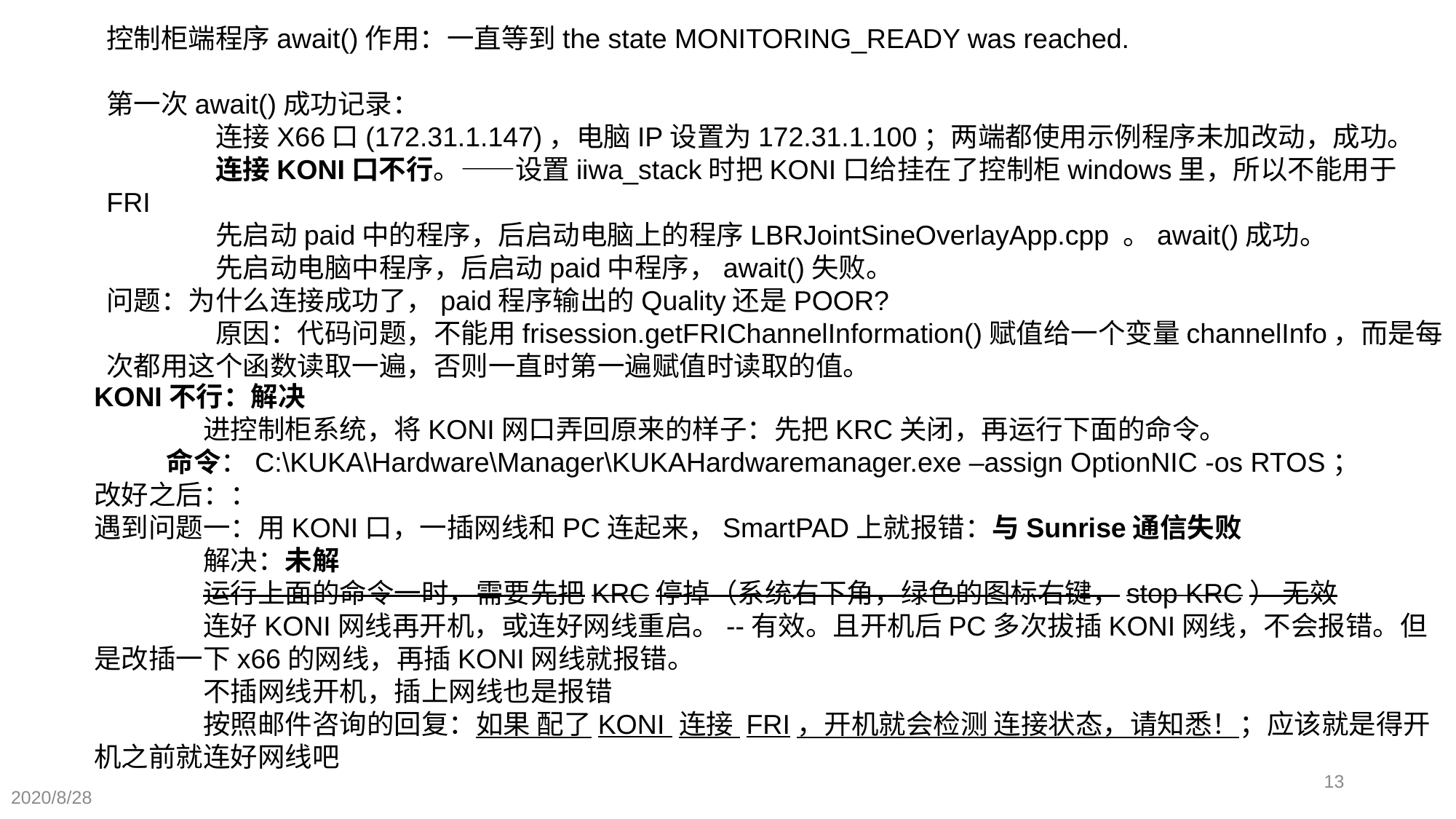

控制柜端程序await()作用：一直等到the state MONITORING_READY was reached.

第一次await()成功记录：
	连接X66口(172.31.1.147)，电脑IP设置为172.31.1.100；两端都使用示例程序未加改动，成功。
	连接KONI口不行。——设置iiwa_stack时把KONI口给挂在了控制柜windows里，所以不能用于FRI
	先启动paid中的程序，后启动电脑上的程序LBRJointSineOverlayApp.cpp 。await()成功。
	先启动电脑中程序，后启动paid中程序，await()失败。
问题：为什么连接成功了，paid程序输出的Quality还是POOR?
	原因：代码问题，不能用frisession.getFRIChannelInformation()赋值给一个变量channelInfo，而是每次都用这个函数读取一遍，否则一直时第一遍赋值时读取的值。
KONI不行：解决
	进控制柜系统，将KONI网口弄回原来的样子：先把KRC关闭，再运行下面的命令。
命令：C:\KUKA\Hardware\Manager\KUKAHardwaremanager.exe –assign OptionNIC -os RTOS；
改好之后：：
遇到问题一：用KONI口，一插网线和PC连起来，SmartPAD上就报错：与Sunrise通信失败
	解决：未解
	运行上面的命令一时，需要先把KRC停掉（系统右下角，绿色的图标右键，stop KRC） 无效
	连好KONI网线再开机，或连好网线重启。--有效。且开机后PC多次拔插KONI网线，不会报错。但是改插一下x66的网线，再插KONI网线就报错。
	不插网线开机，插上网线也是报错
	按照邮件咨询的回复：如果 配了KONI 连接 FRI，开机就会检测 连接状态，请知悉！；应该就是得开机之前就连好网线吧
13
2020/8/28